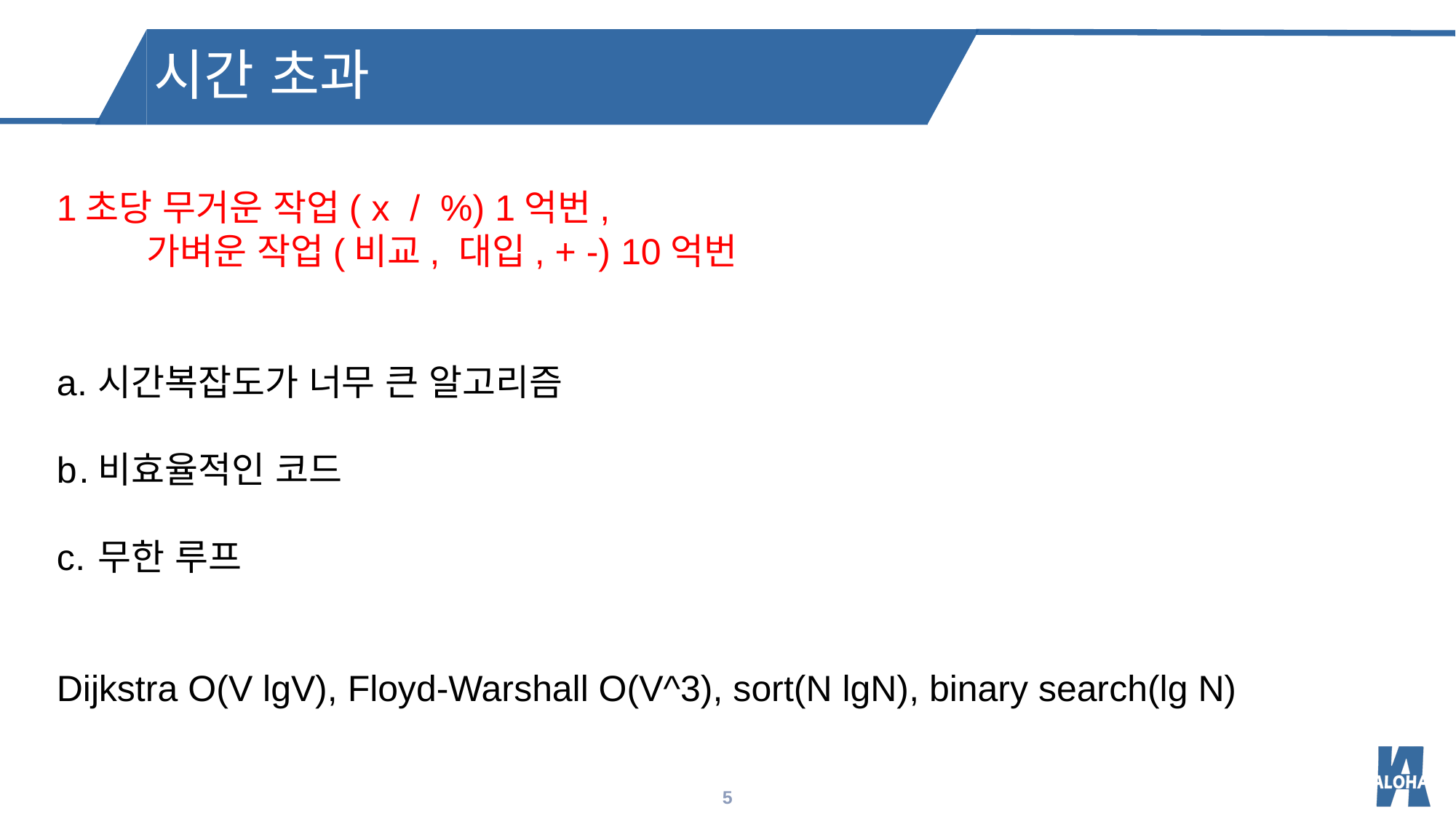

시간 초과
1초당 무거운 작업( x  /  %) 1억번,
        가벼운 작업(비교, 대입, + -) 10억번

시간복잡도가 너무 큰 알고리즘

비효율적인 코드

무한 루프

Dijkstra O(V lgV), Floyd-Warshall O(V^3), sort(N lgN), binary search(lg N)

5